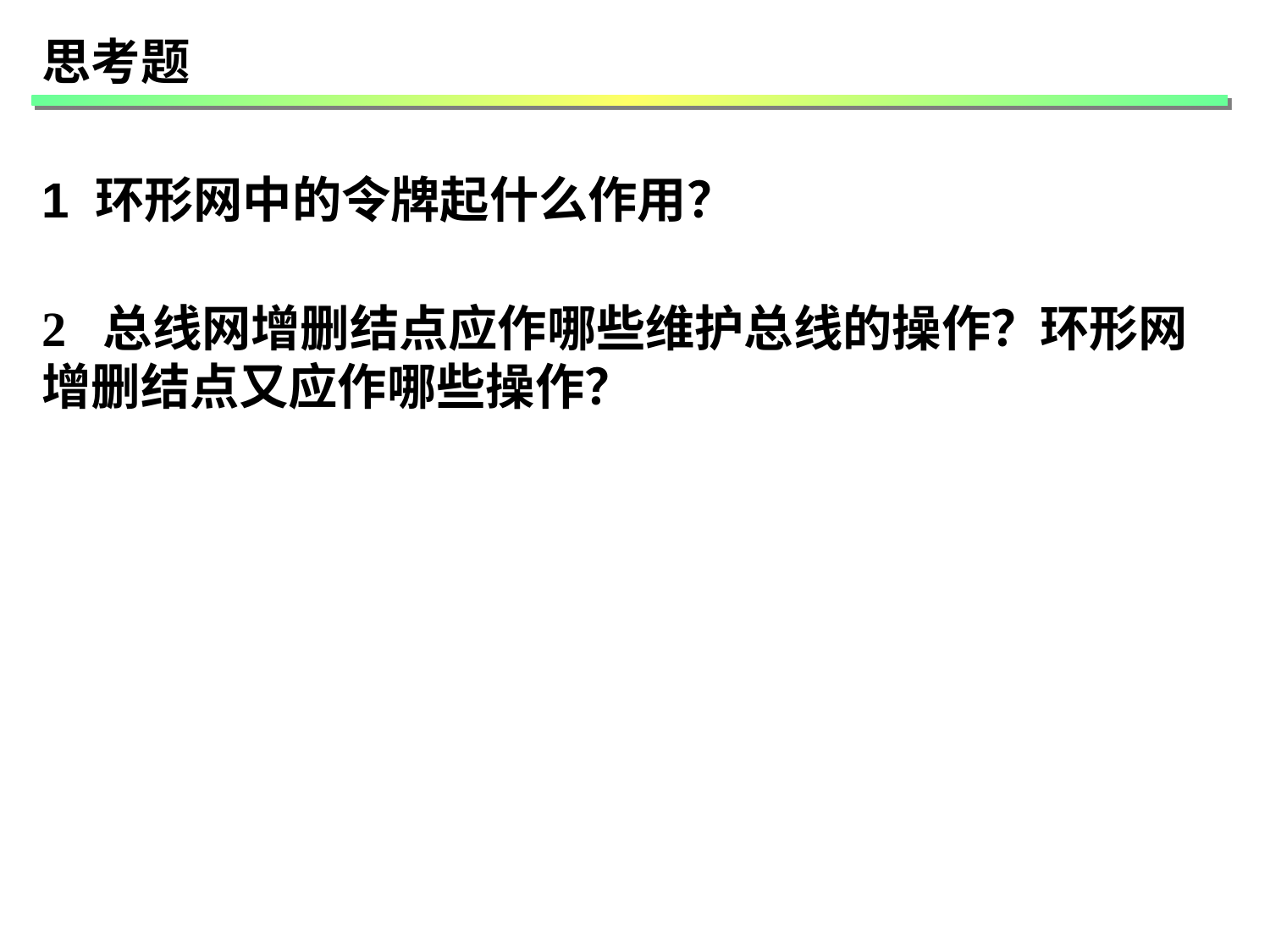

思考题

1 环形网中的令牌起什么作用？

2  总线网增删结点应作哪些维护总线的操作？环形网增删结点又应作哪些操作？